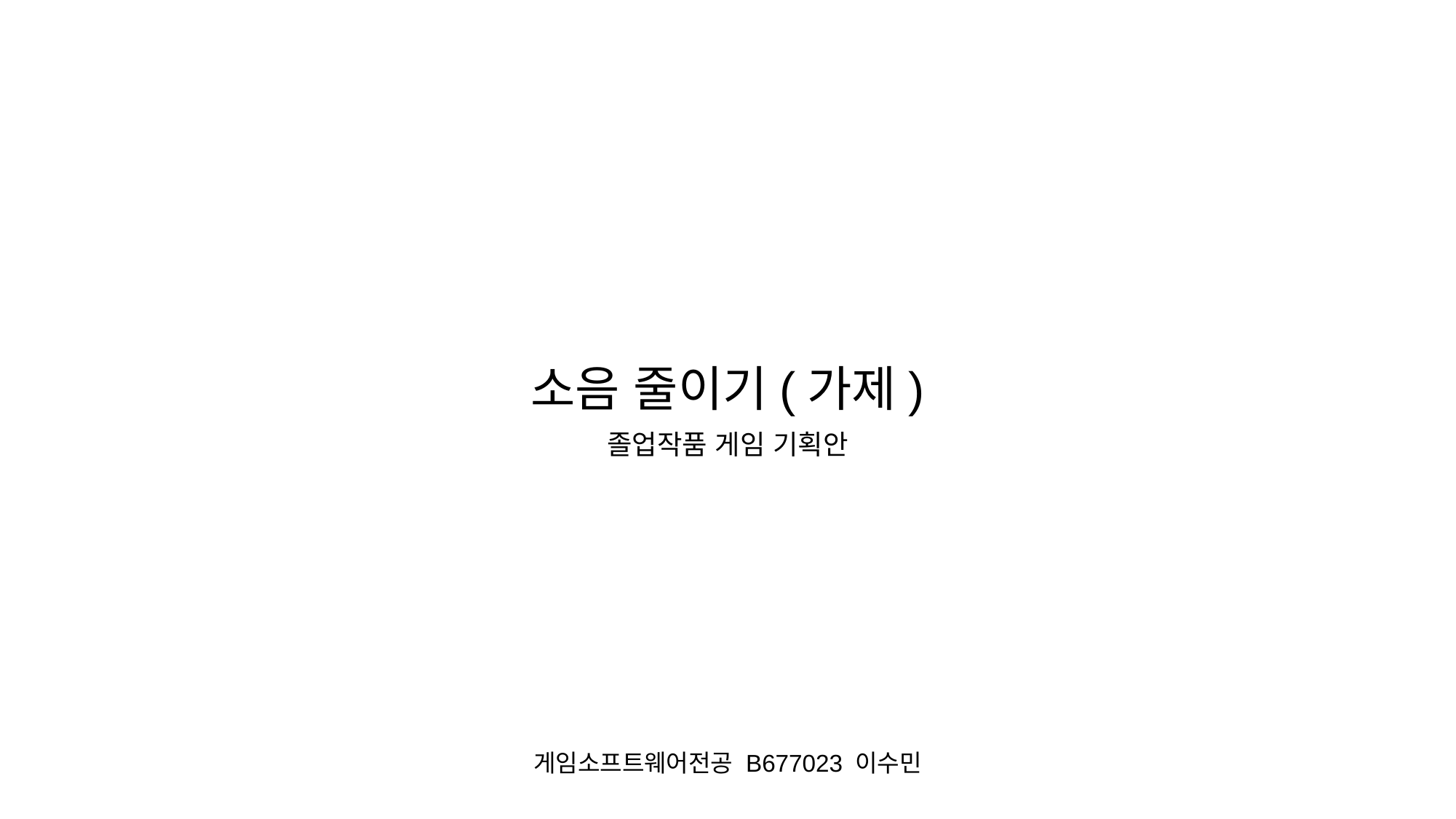

소음 줄이기(가제)
졸업작품 게임 기획안
게임소프트웨어전공 B677023 이수민